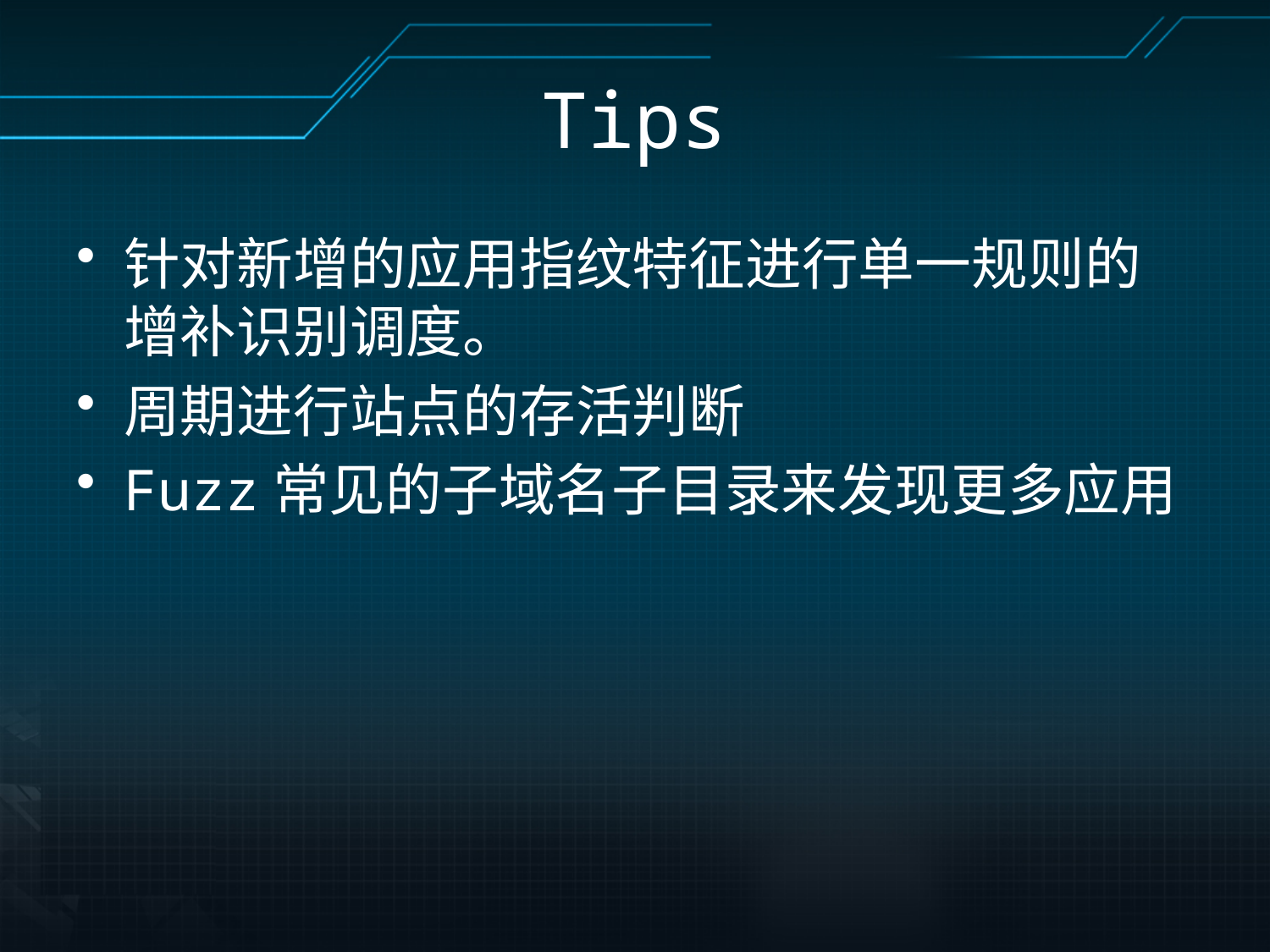

# Tips
针对新增的应用指纹特征进行单一规则的增补识别调度。
周期进行站点的存活判断
Fuzz常见的子域名子目录来发现更多应用